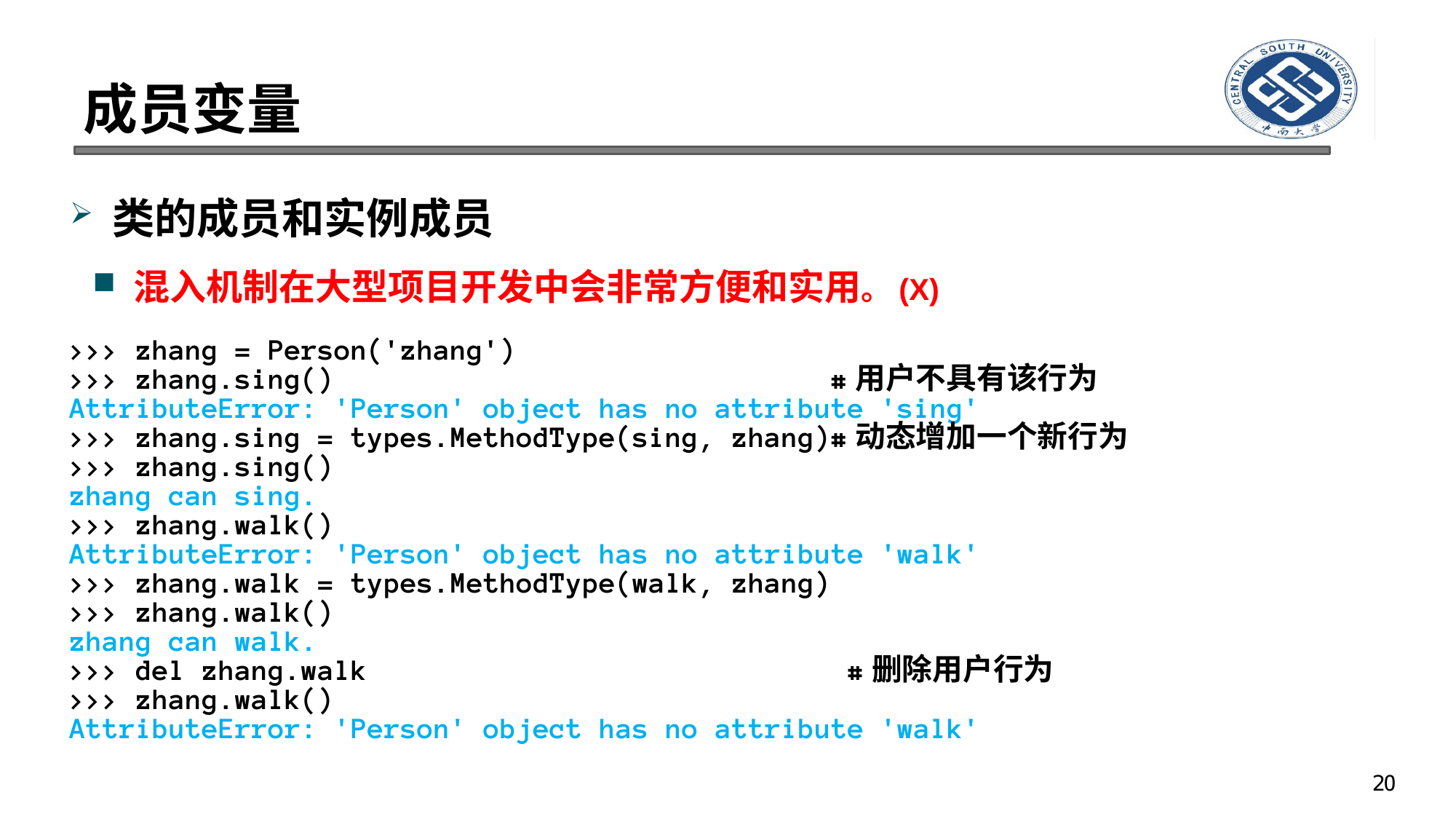

# 成员变量
类的成员和实例成员
混入机制在大型项目开发中会非常方便和实用。(X)

>>> zhang = Person('zhang')
>>> zhang.sing()                              #用户不具有该行为
AttributeError: 'Person' object has no attribute 'sing'
>>> zhang.sing = types.MethodType(sing, zhang)#动态增加一个新行为
>>> zhang.sing()
zhang can sing.
>>> zhang.walk()
AttributeError: 'Person' object has no attribute 'walk'
>>> zhang.walk = types.MethodType(walk, zhang)
>>> zhang.walk()
zhang can walk.
>>> del zhang.walk                             #删除用户行为
>>> zhang.walk()
AttributeError: 'Person' object has no attribute 'walk'
20